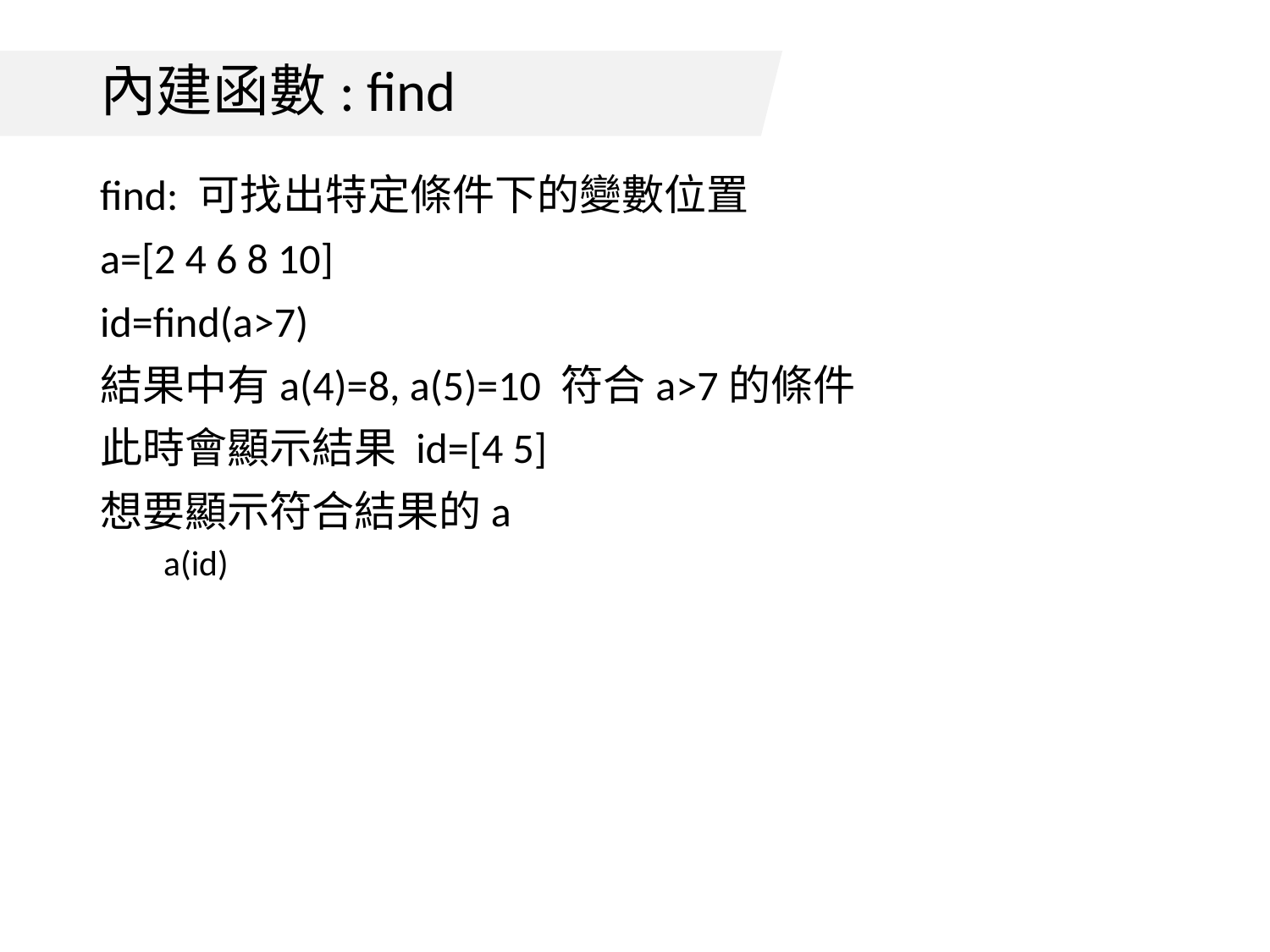

# 內建函數: find
find: 可找出特定條件下的變數位置
a=[2 4 6 8 10]
id=find(a>7)
結果中有a(4)=8, a(5)=10 符合a>7的條件
此時會顯示結果 id=[4 5]
想要顯示符合結果的a
a(id)